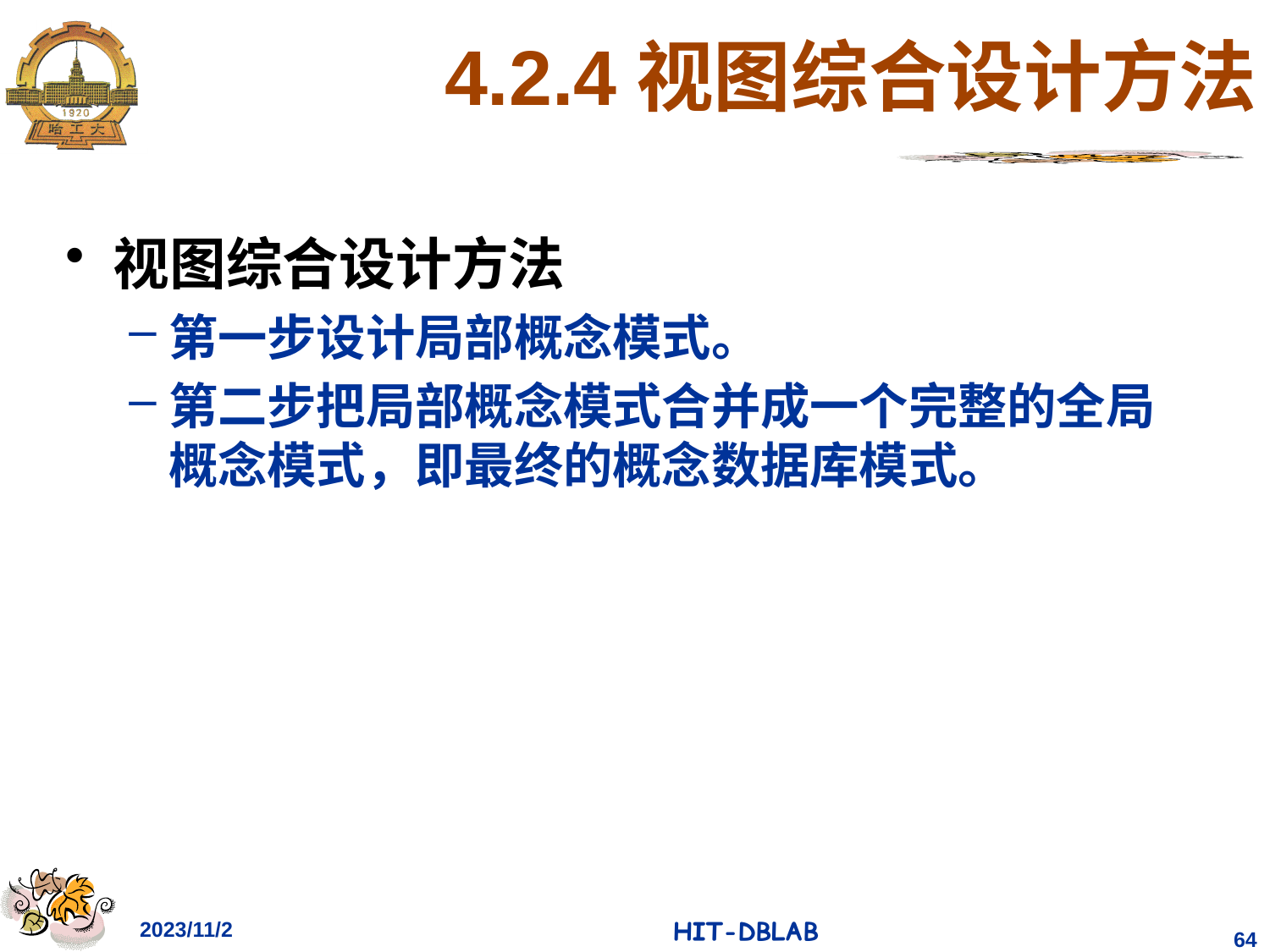

# 4.2.4视图综合设计方法
视图综合设计方法
第一步设计局部概念模式。
第二步把局部概念模式合并成一个完整的全局概念模式，即最终的概念数据库模式。

2023/11/2
HIT-DBLAB
64